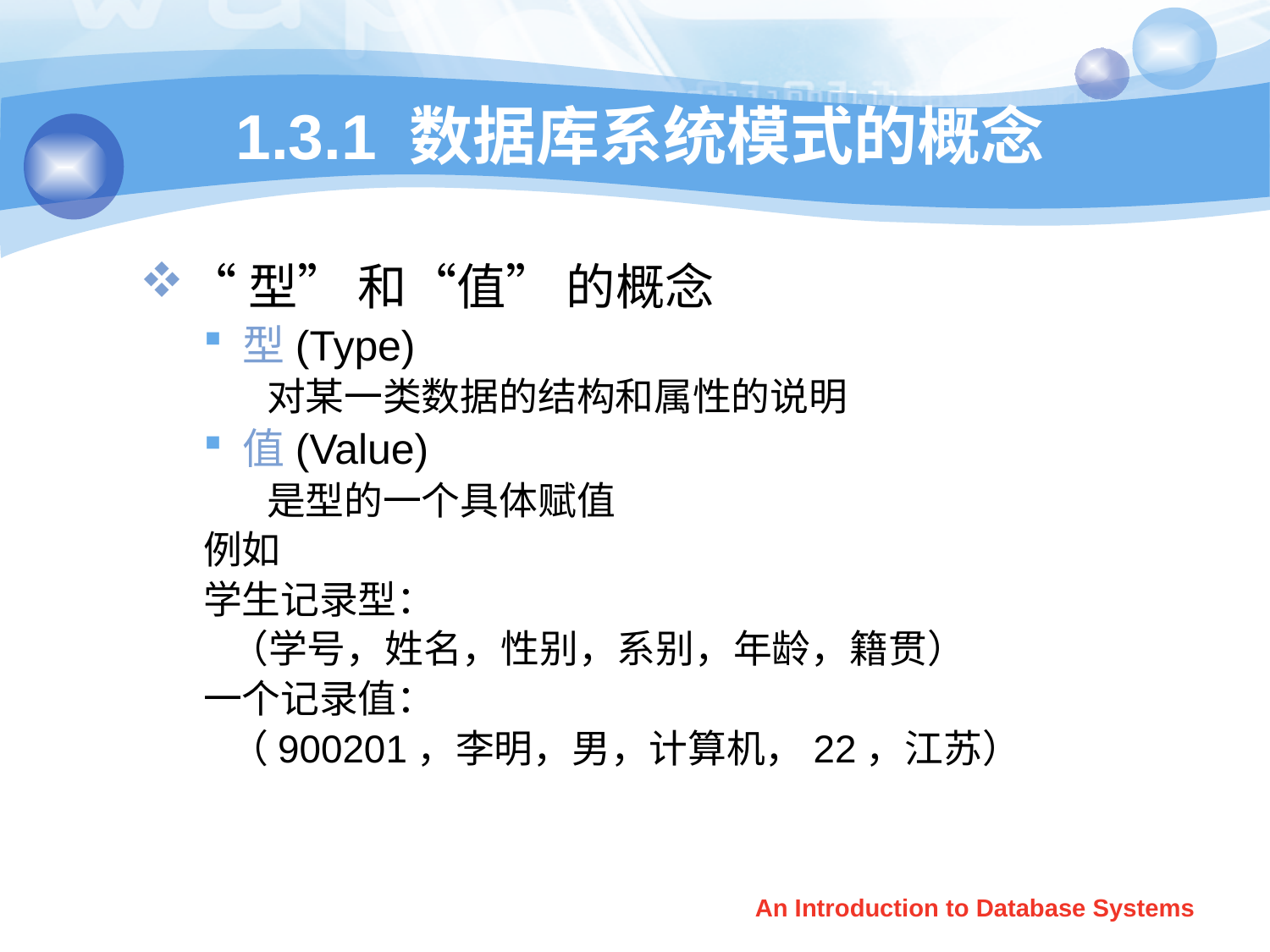

# 1.3.1 数据库系统模式的概念
“型” 和“值” 的概念
型(Type)
对某一类数据的结构和属性的说明
值(Value)
是型的一个具体赋值
例如
学生记录型：
  （学号，姓名，性别，系别，年龄，籍贯）
一个记录值：
  （900201，李明，男，计算机，22，江苏）
An Introduction to Database Systems